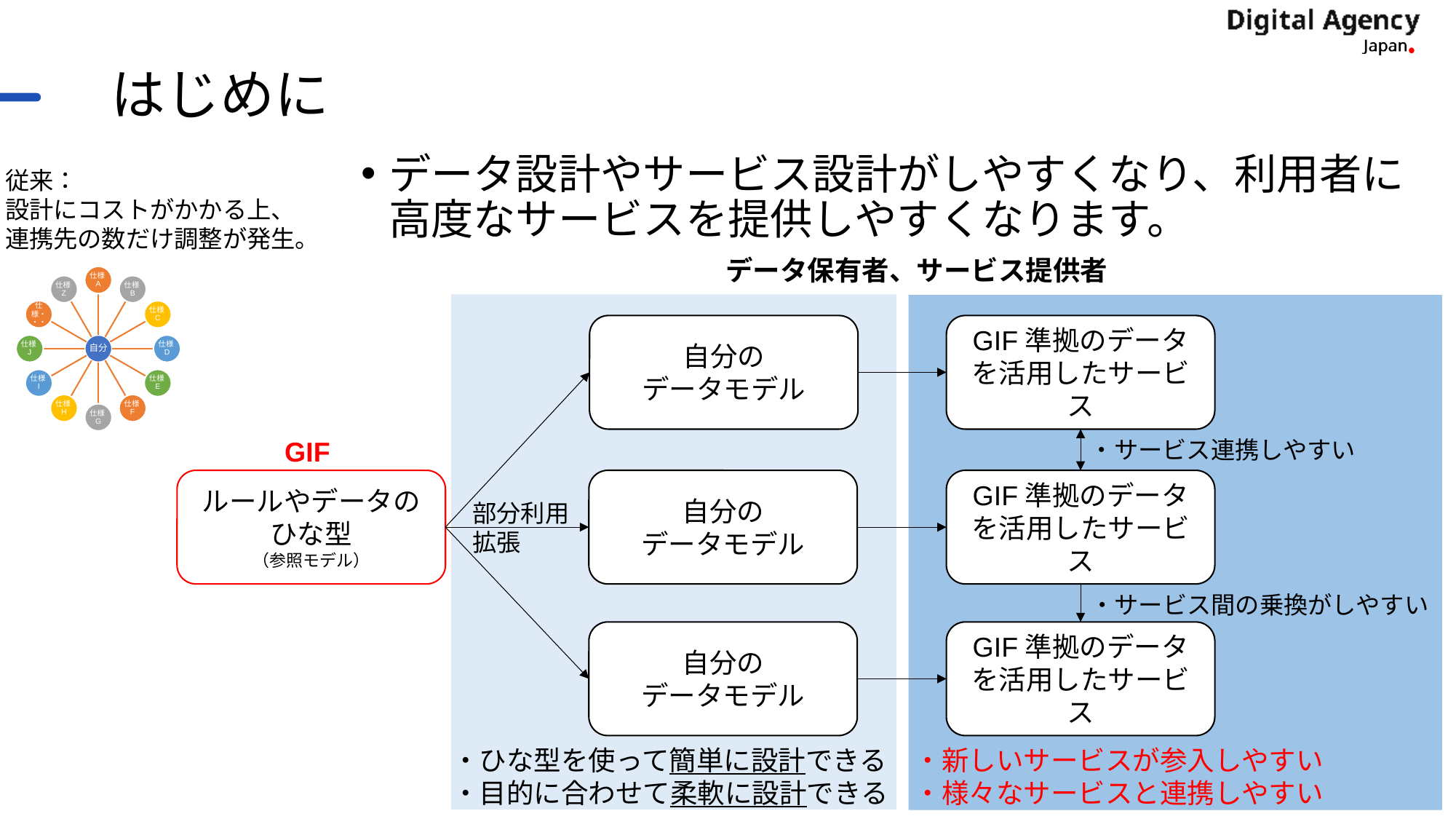

# はじめに
データ設計やサービス設計がしやすくなり、利用者に高度なサービスを提供しやすくなります。
従来：
設計にコストがかかる上、連携先の数だけ調整が発生。
データ保有者、サービス提供者
自分

仕様A

仕様B

仕様C

仕様D

仕様E

仕様F

仕様G

仕様H

仕様I

仕様J

仕様・・・

仕様Z

自分の
データモデル
GIF準拠のデータを活用したサービス
GIF
・サービス連携しやすい
ルールやデータの
ひな型
（参照モデル）
自分の
データモデル
GIF準拠のデータを活用したサービス
部分利用
拡張
・サービス間の乗換がしやすい
自分の
データモデル
GIF準拠のデータを活用したサービス
・ひな型を使って簡単に設計できる
・目的に合わせて柔軟に設計できる
・新しいサービスが参入しやすい
・様々なサービスと連携しやすい
3